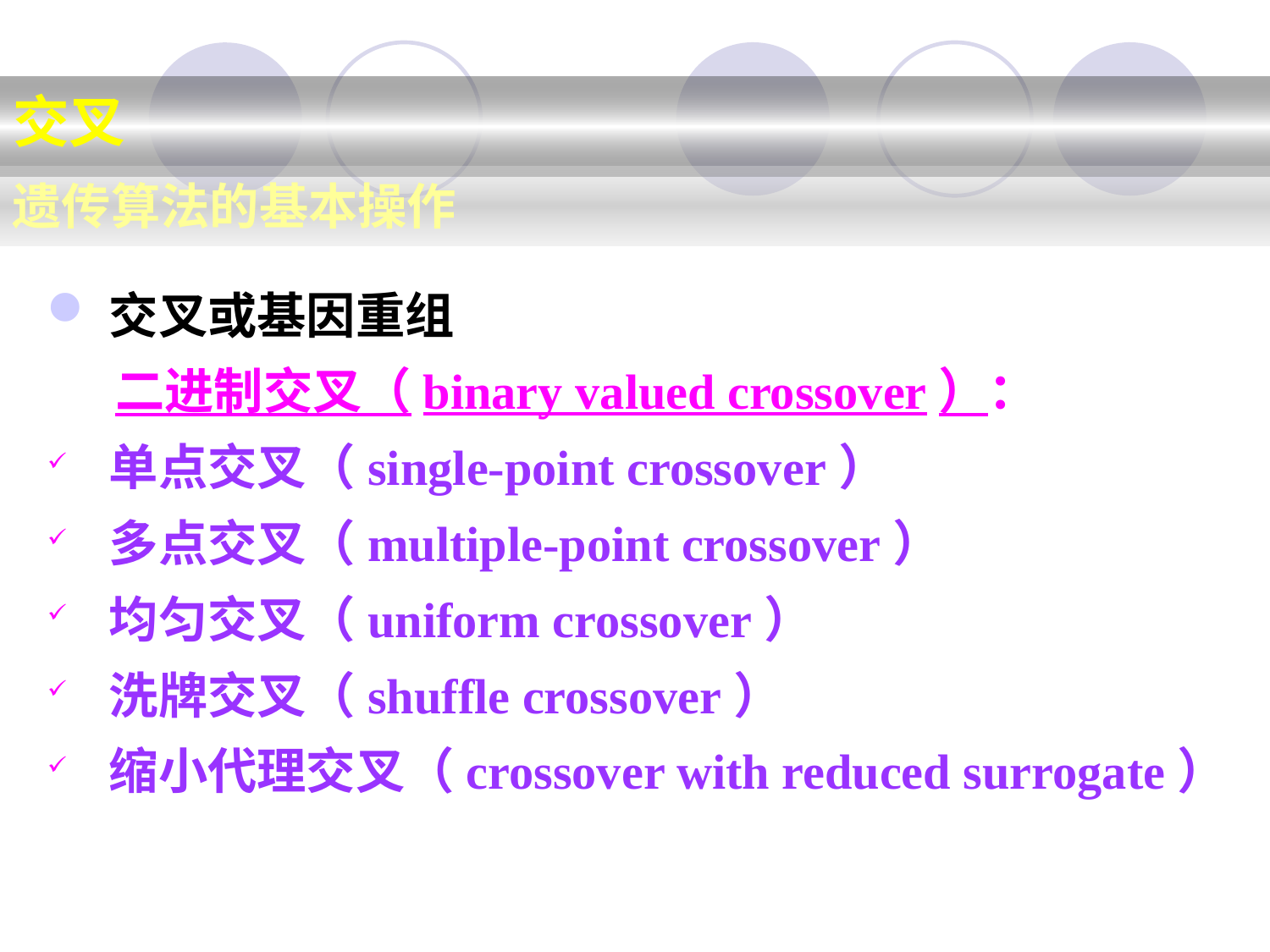

交叉
遗传算法的基本操作
交叉或基因重组
     二进制交叉（binary valued crossover）：
单点交叉（single-point crossover）
多点交叉（multiple-point crossover）
均匀交叉（uniform crossover）
洗牌交叉（shuffle crossover）
缩小代理交叉（crossover with reduced surrogate）